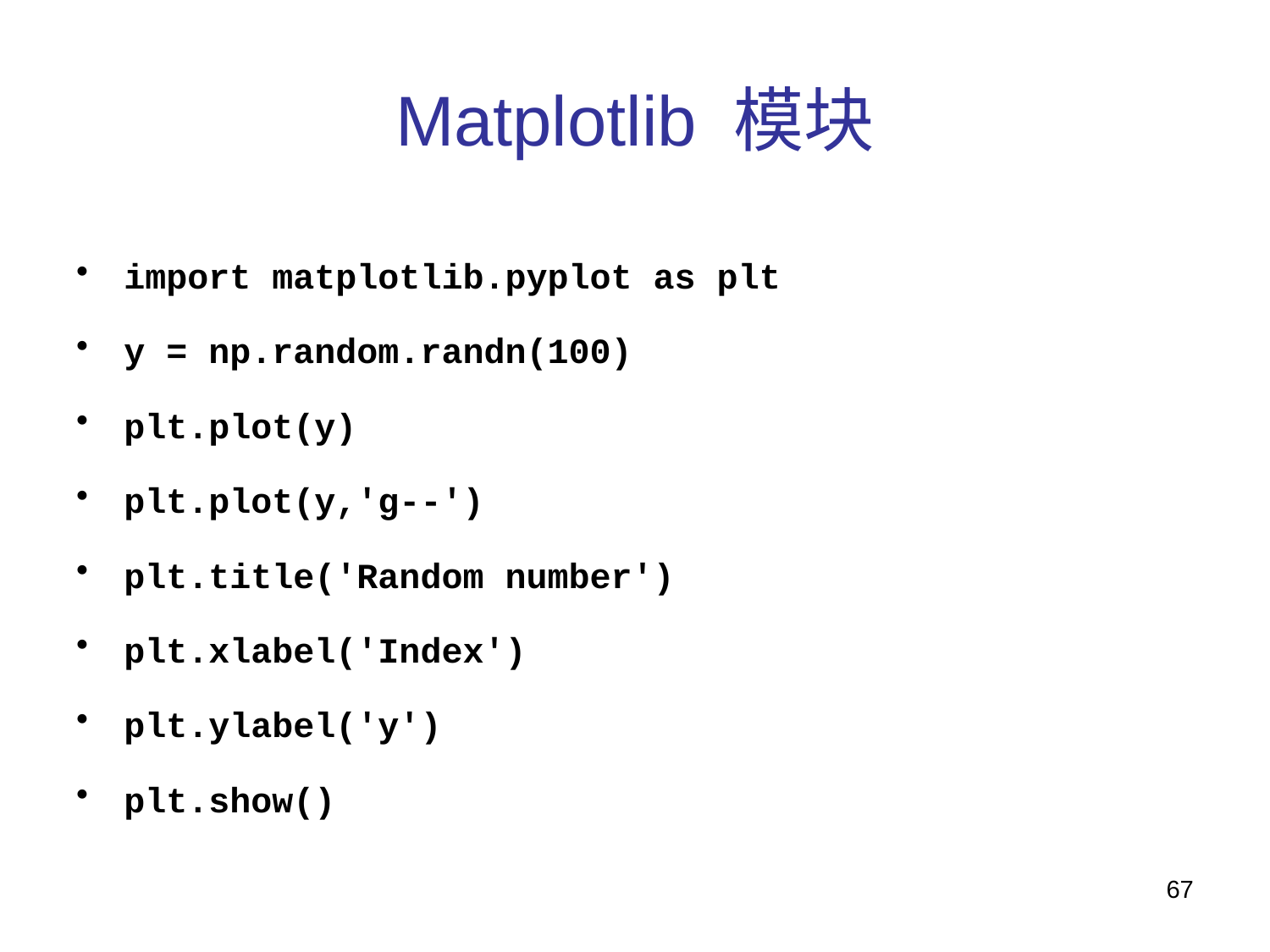

# Matplotlib 模块
import matplotlib.pyplot as plt
y = np.random.randn(100)
plt.plot(y)
plt.plot(y,'g--')
plt.title('Random number')
plt.xlabel('Index')
plt.ylabel('y')
plt.show()
67